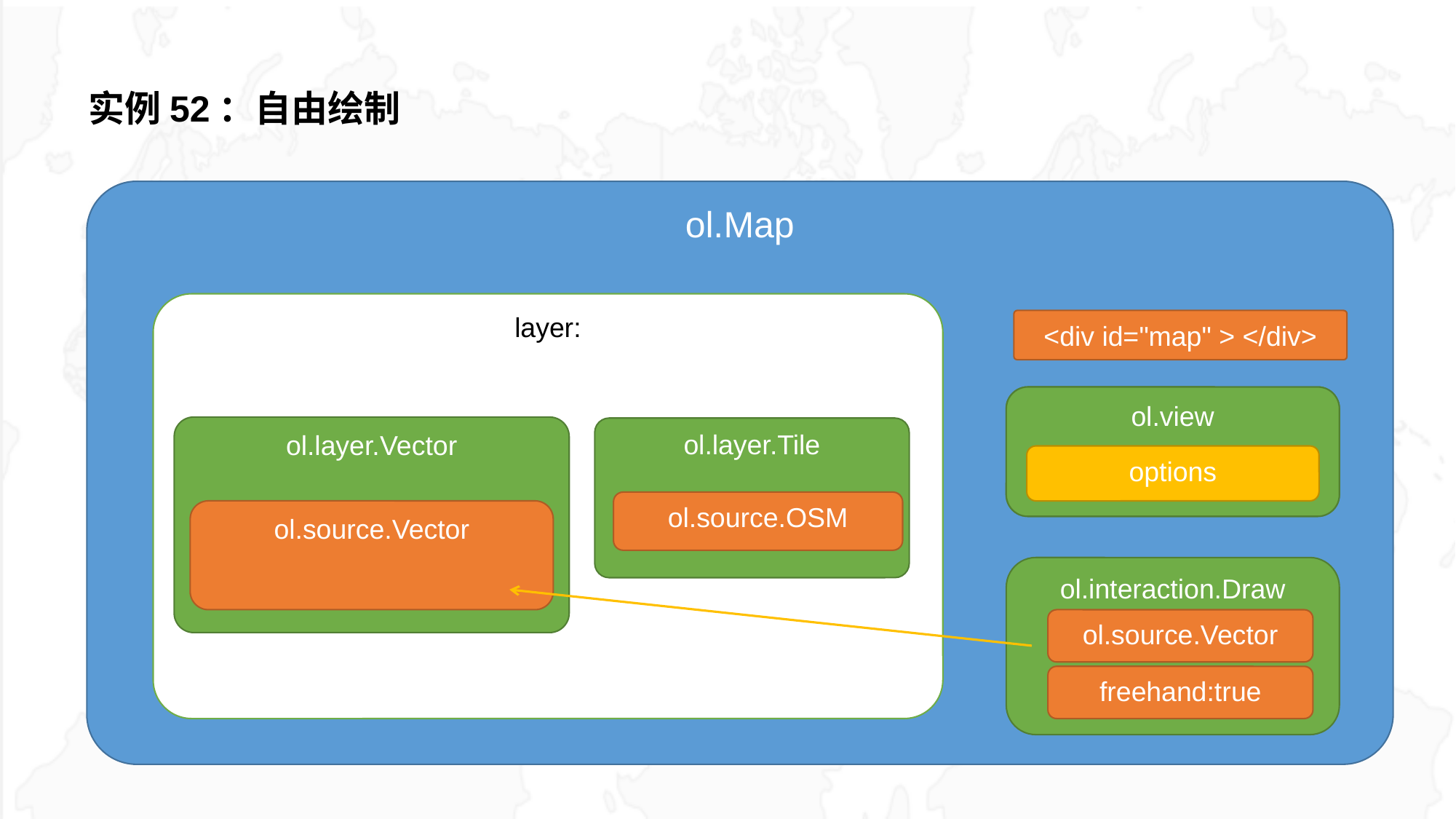

# 实例52：自由绘制
ol.Map
layer:
<div id="map" > </div>
view:ol.view
ol.view
options
options
ol.interaction.Draw
ol.layer.Vector
ol.layer.Tile
ol.source.OSM
ol.source.Vector

ol.source.Vector

freehand:true